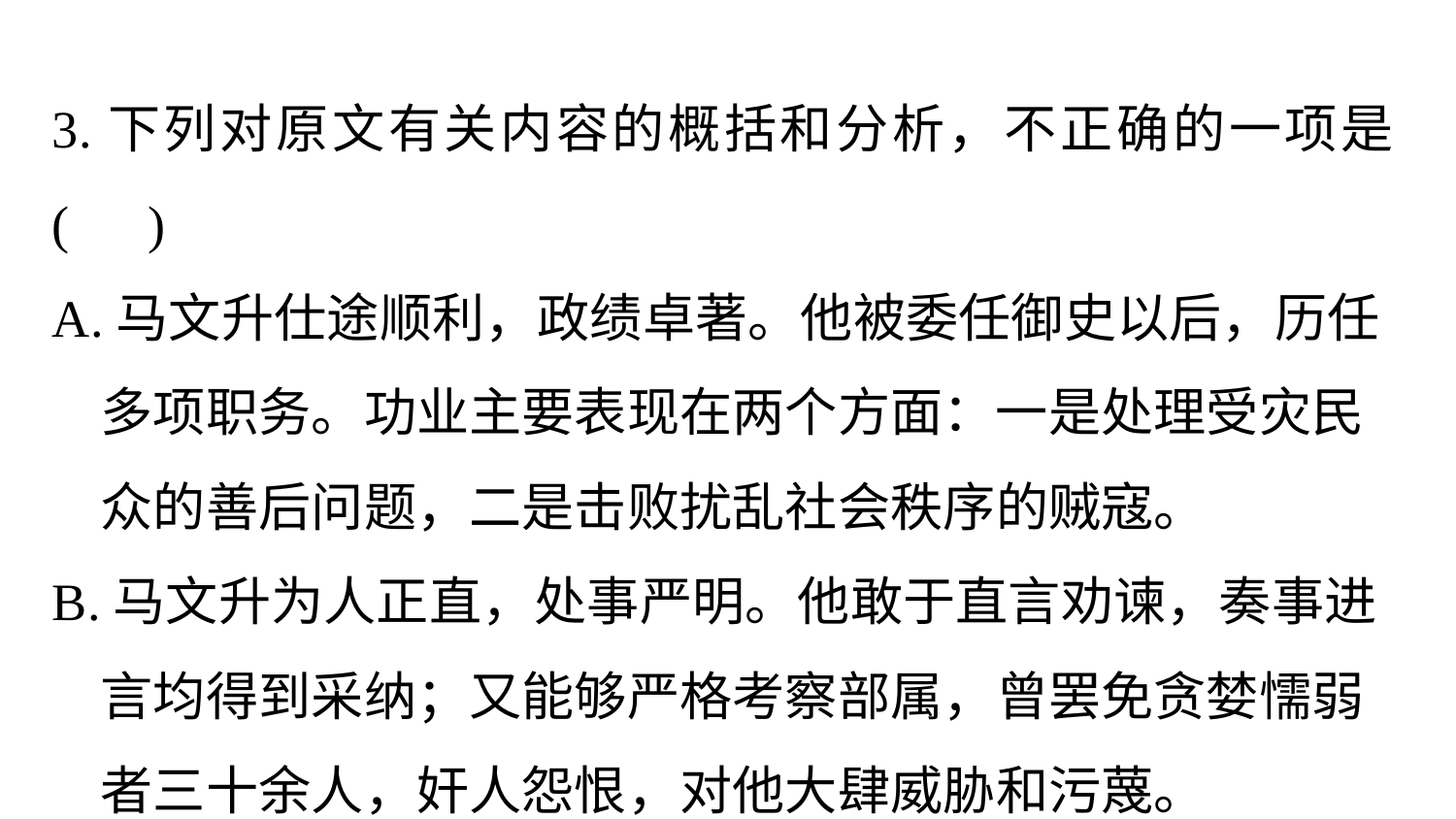

3.下列对原文有关内容的概括和分析，不正确的一项是(　)
A.马文升仕途顺利，政绩卓著。他被委任御史以后，历任
   多项职务。功业主要表现在两个方面：一是处理受灾民
   众的善后问题，二是击败扰乱社会秩序的贼寇。
B.马文升为人正直，处事严明。他敢于直言劝谏，奏事进
   言均得到采纳；又能够严格考察部属，曾罢免贪婪懦弱
   者三十余人，奸人怨恨，对他大肆威胁和污蔑。